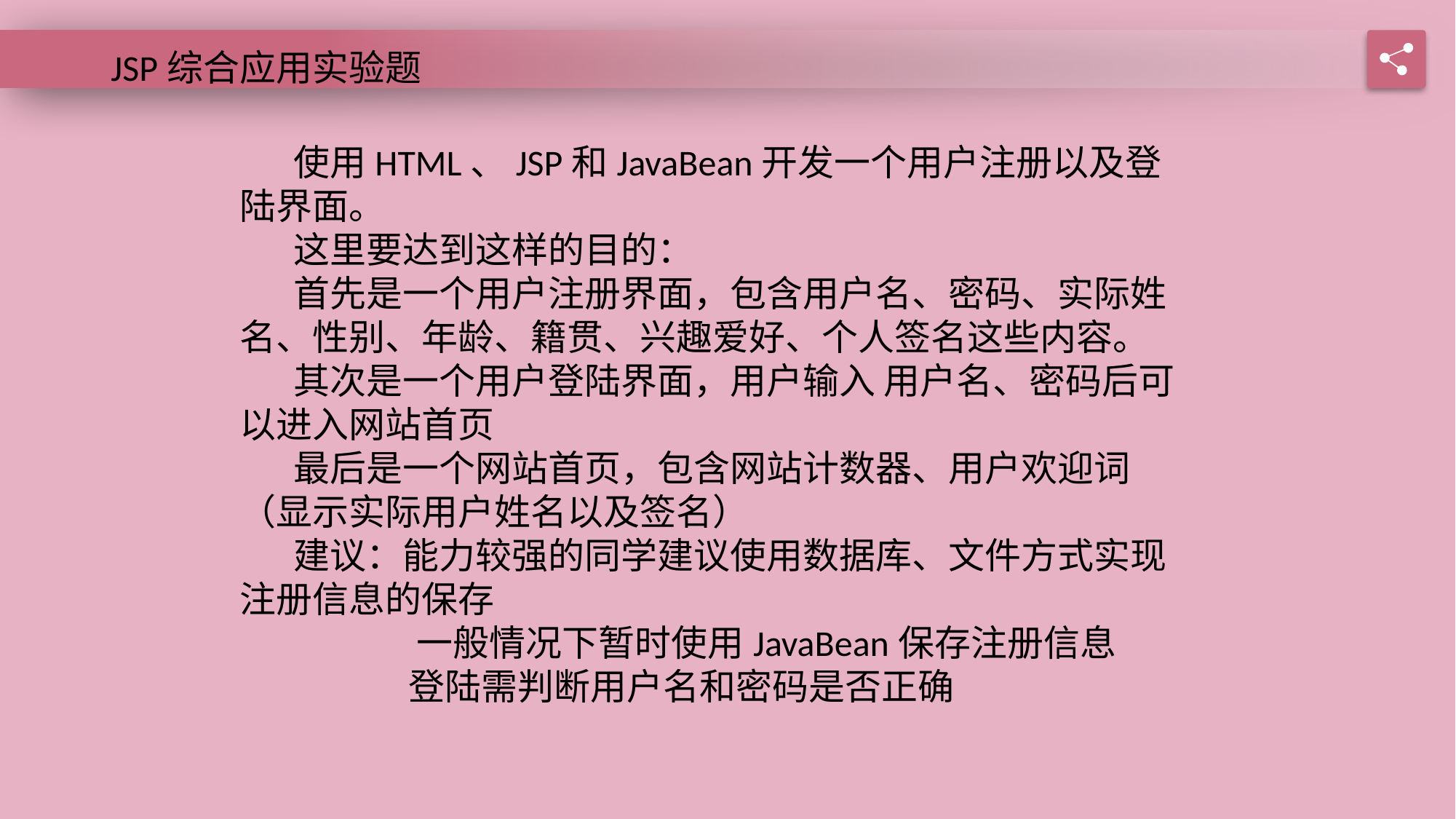

JSP综合应用实验题
使用HTML、JSP和JavaBean开发一个用户注册以及登陆界面。
这里要达到这样的目的：
首先是一个用户注册界面，包含用户名、密码、实际姓名、性别、年龄、籍贯、兴趣爱好、个人签名这些内容。
其次是一个用户登陆界面，用户输入 用户名、密码后可以进入网站首页
最后是一个网站首页，包含网站计数器、用户欢迎词（显示实际用户姓名以及签名）
建议：能力较强的同学建议使用数据库、文件方式实现注册信息的保存
              一般情况下暂时使用JavaBean保存注册信息
             登陆需判断用户名和密码是否正确

74